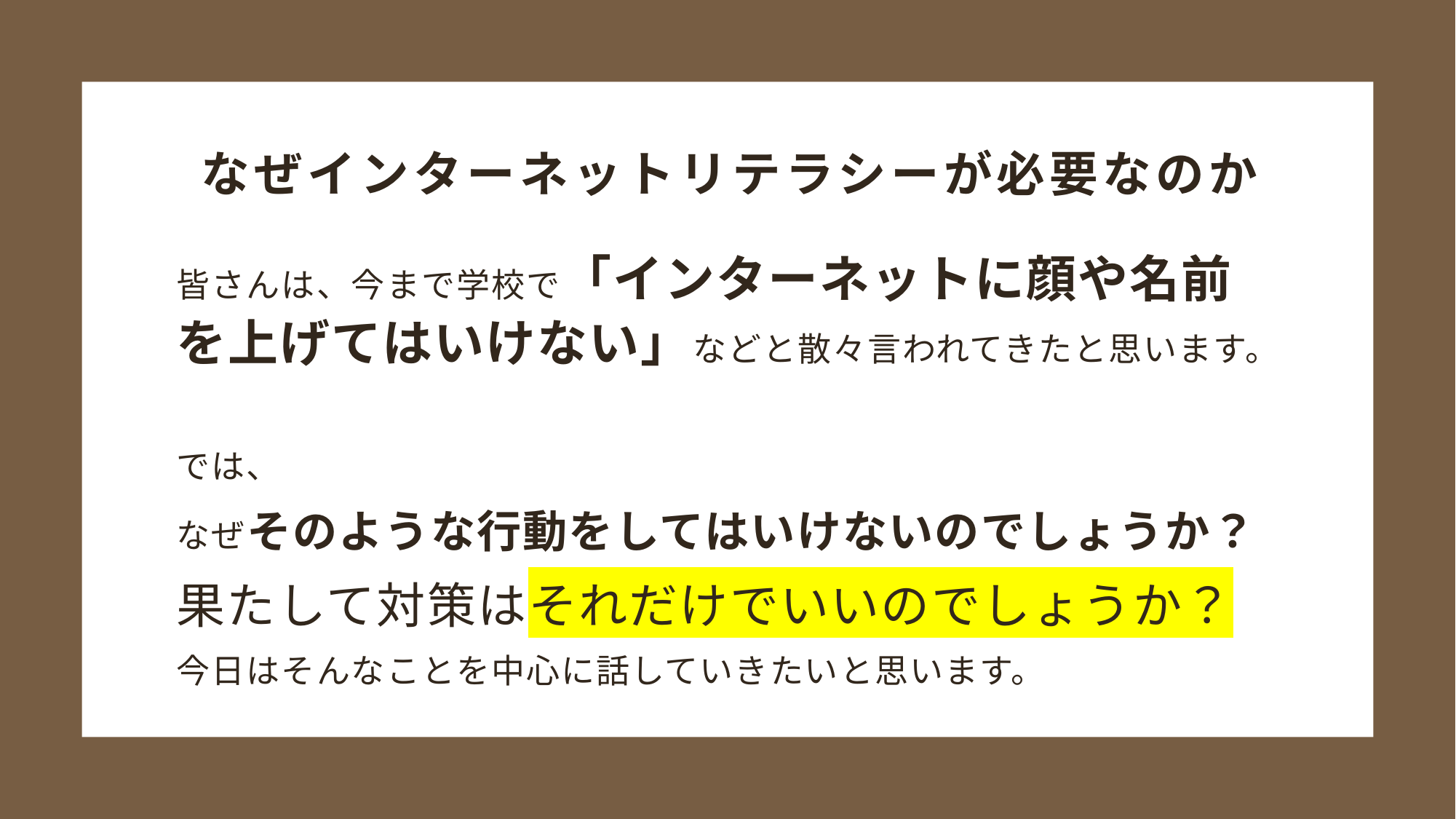

# なぜインターネットリテラシーが必要なのか
皆さんは、今まで学校で「インターネットに顔や名前を上げてはいけない」などと散々言われてきたと思います。

では、
なぜそのような行動をしてはいけないのでしょうか？
果たして対策はそれだけでいいのでしょうか？
今日はそんなことを中心に話していきたいと思います。